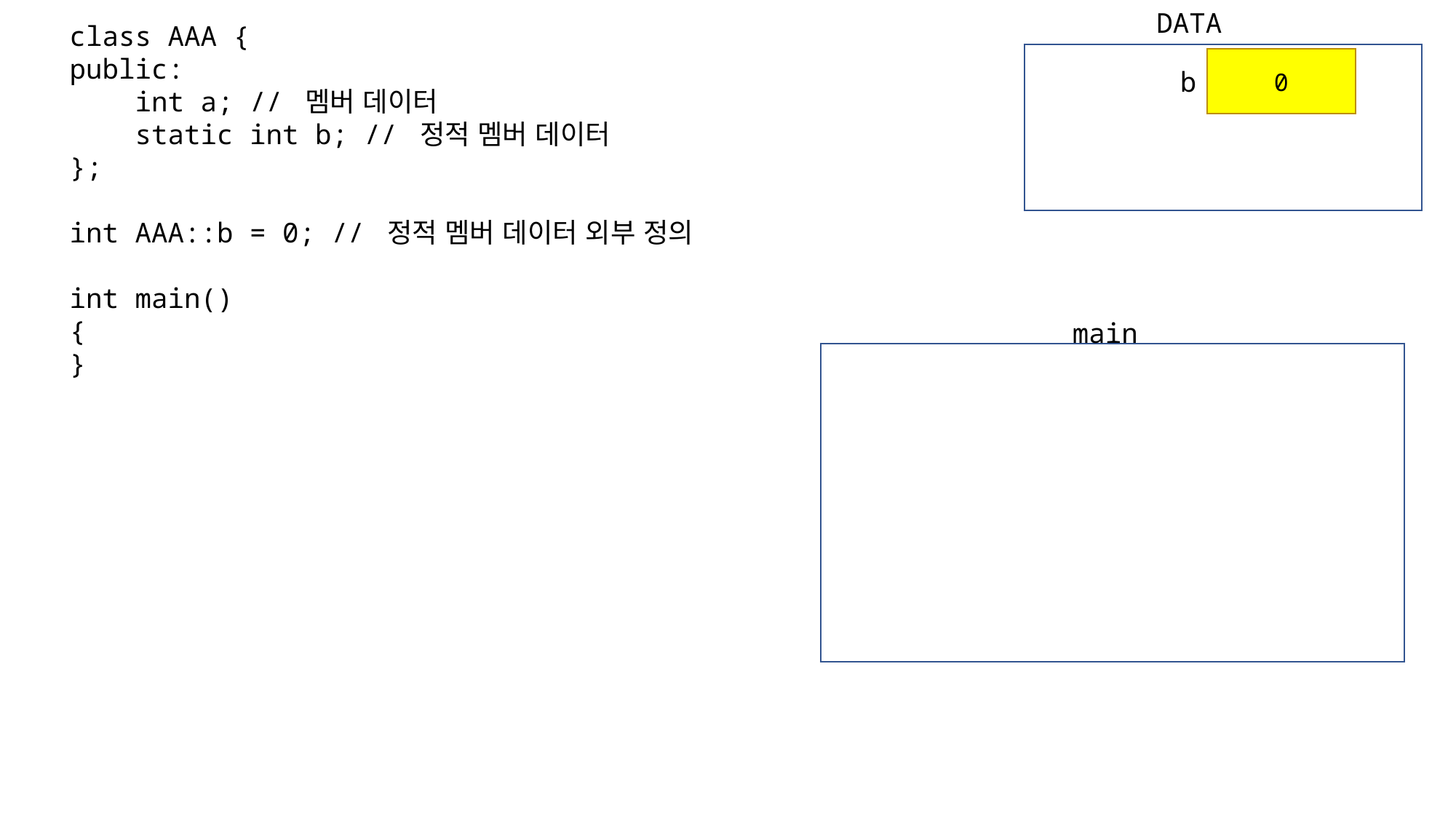

DATA
class AAA {
public:
    int a; // 멤버 데이터
    static int b; // 정적 멤버 데이터
};

int AAA::b = 0; // 정적 멤버 데이터 외부 정의

int main()
{
}

0
b
main